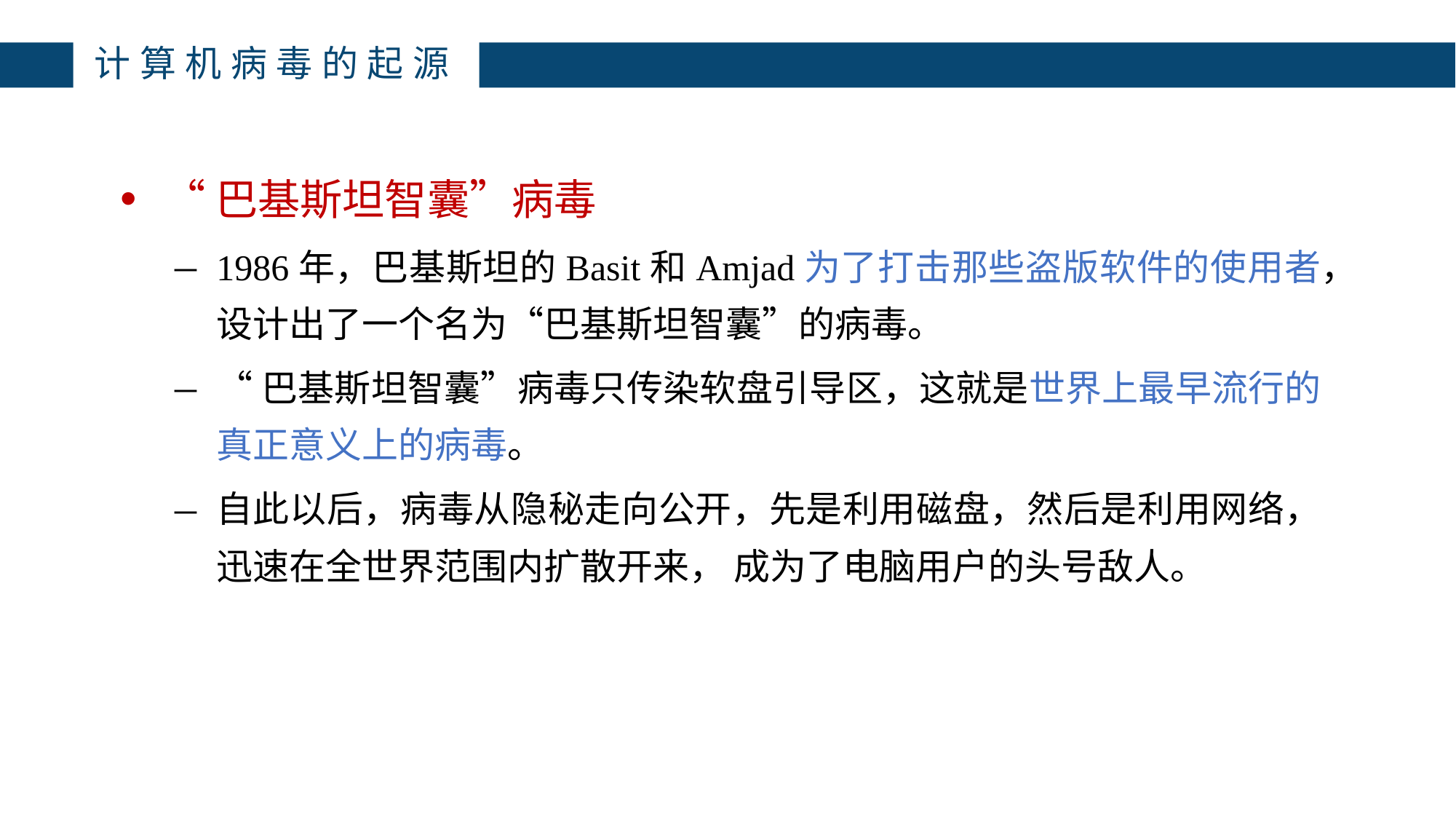

# 计算机病毒的起源

“巴基斯坦智囊”病毒
1986年，巴基斯坦的Basit和Amjad为了打击那些盗版软件的使用者，设计出了一个名为“巴基斯坦智囊”的病毒。
“巴基斯坦智囊”病毒只传染软盘引导区，这就是世界上最早流行的真正意义上的病毒。
自此以后，病毒从隐秘走向公开，先是利用磁盘，然后是利用网络，迅速在全世界范围内扩散开来， 成为了电脑用户的头号敌人。